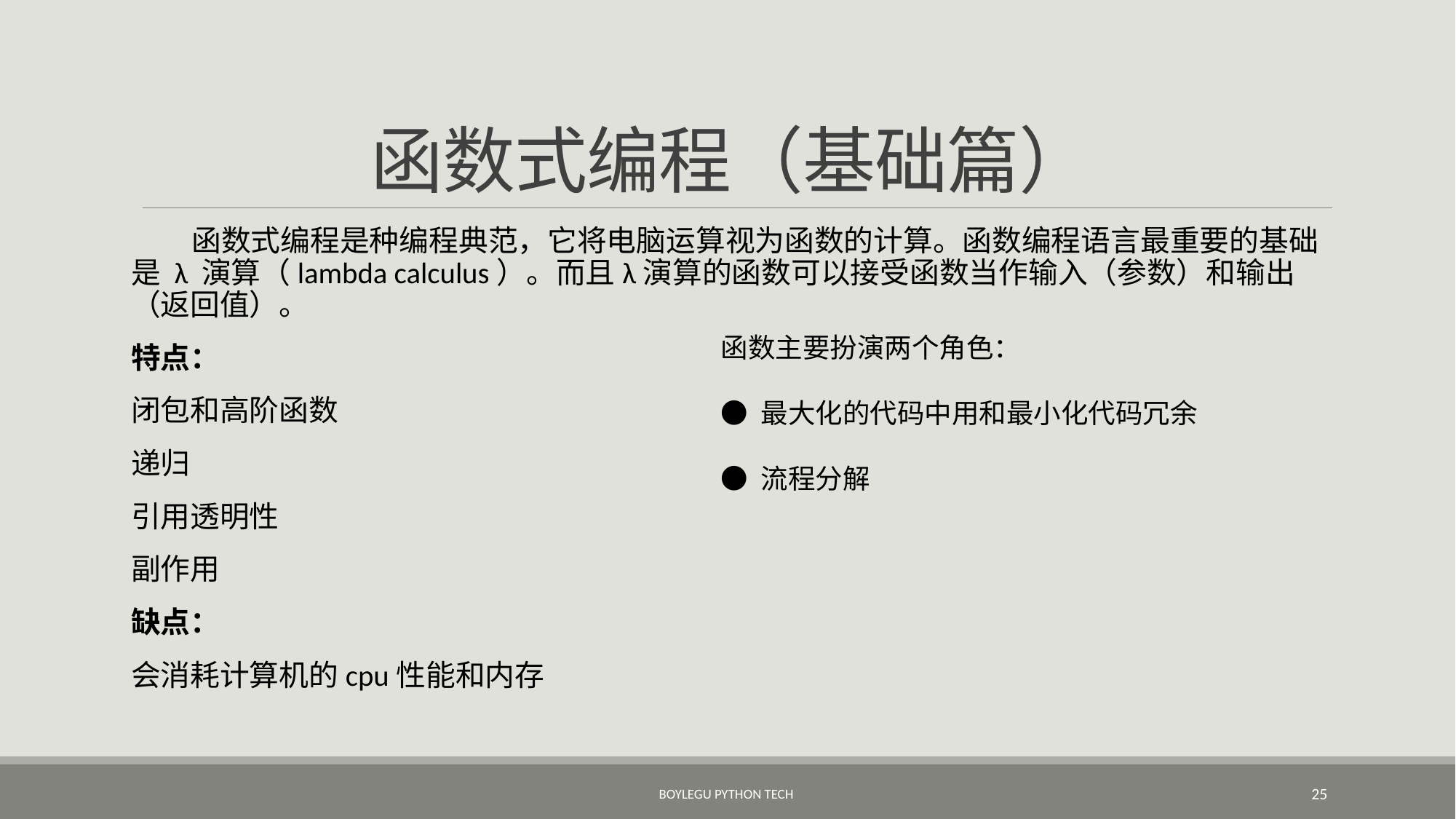

# 函数式编程（基础篇）
        函数式编程是种编程典范，它将电脑运算视为函数的计算。函数编程语言最重要的基础是 λ 演算（lambda calculus）。而且λ演算的函数可以接受函数当作输入（参数）和输出（返回值）。
特点：
闭包和高阶函数
递归
引用透明性
副作用
缺点：
会消耗计算机的cpu性能和内存
函数主要扮演两个角色：

● 最大化的代码中用和最小化代码冗余

● 流程分解
BoyleGu Python Tech
25